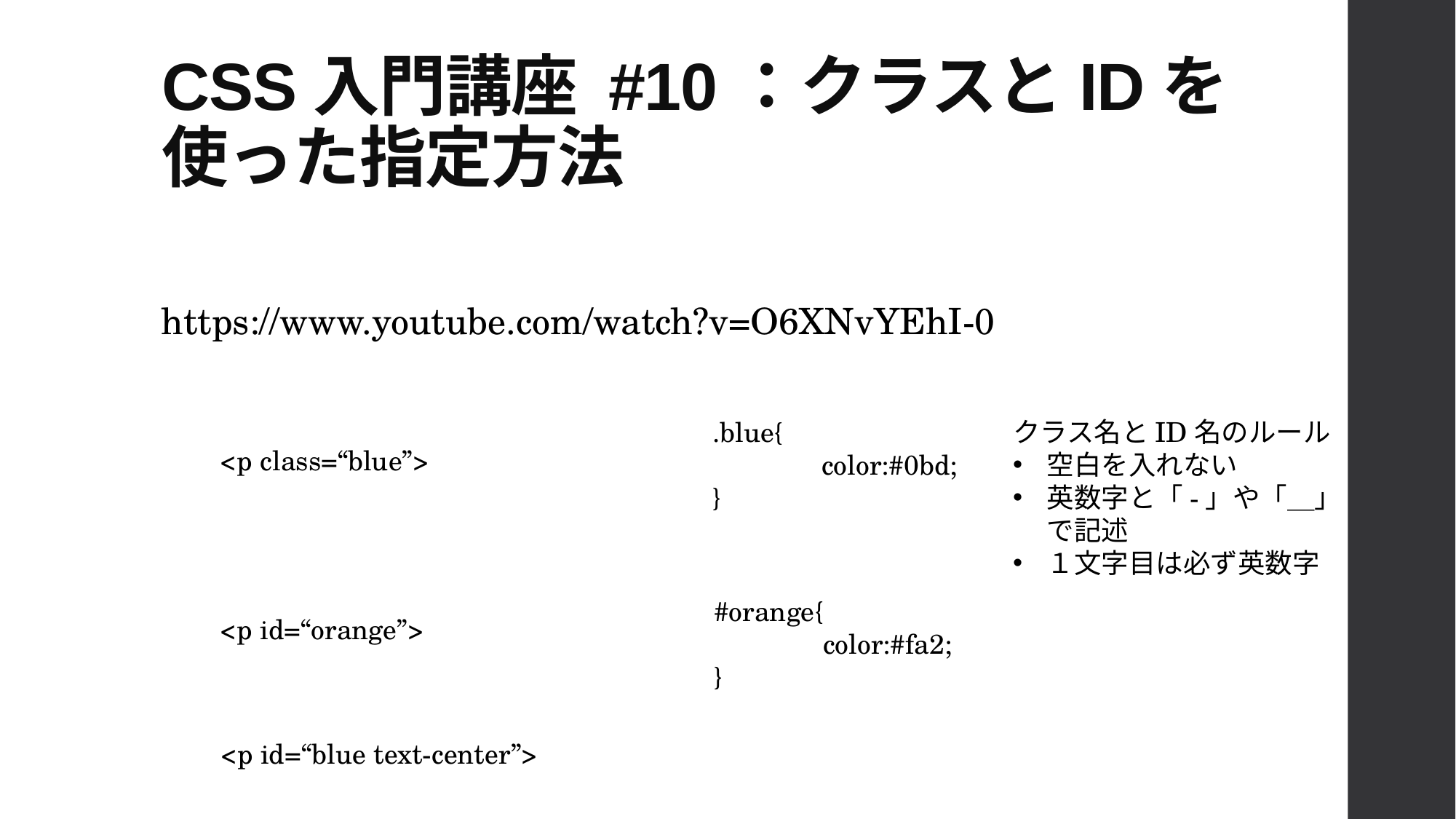

# CSS入門講座 #10：クラスとIDを使った指定方法
https://www.youtube.com/watch?v=O6XNvYEhI-0
.blue{
	color:#0bd;
}
クラス名とID名のルール
空白を入れない
英数字と「-」や「＿」で記述
１文字目は必ず英数字
<p class=“blue”>
#orange{
	color:#fa2;
}
<p id=“orange”>
<p id=“blue text-center”>